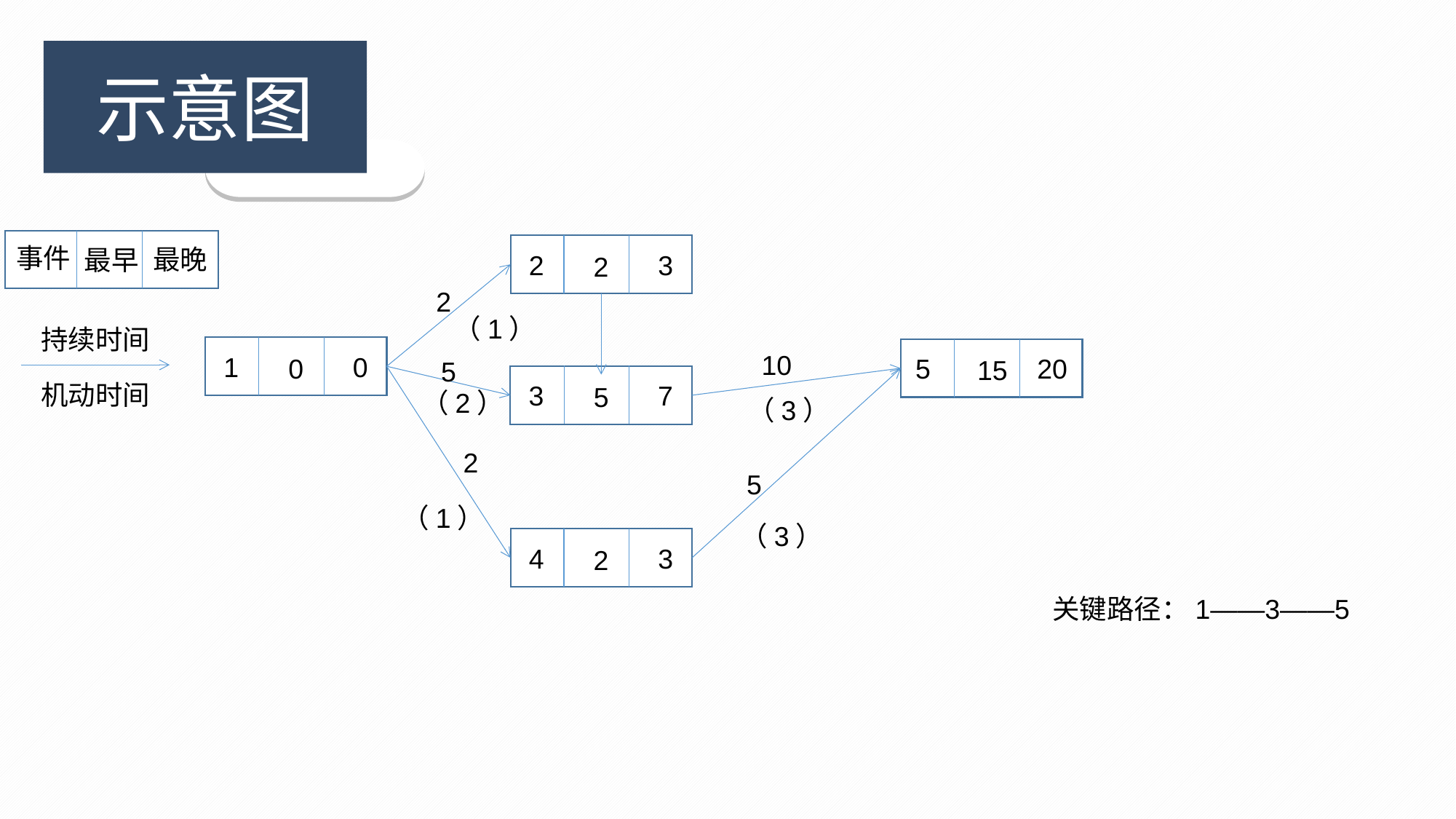

示意图

最早
事件
2               3
最晚
2
2

（1）
持续时间
1               0
5              20
10
0
15
5
3               7
机动时间
5
（2）
（3）
2
5
（1）
（3）
4               3
2
关键路径：1——3——5